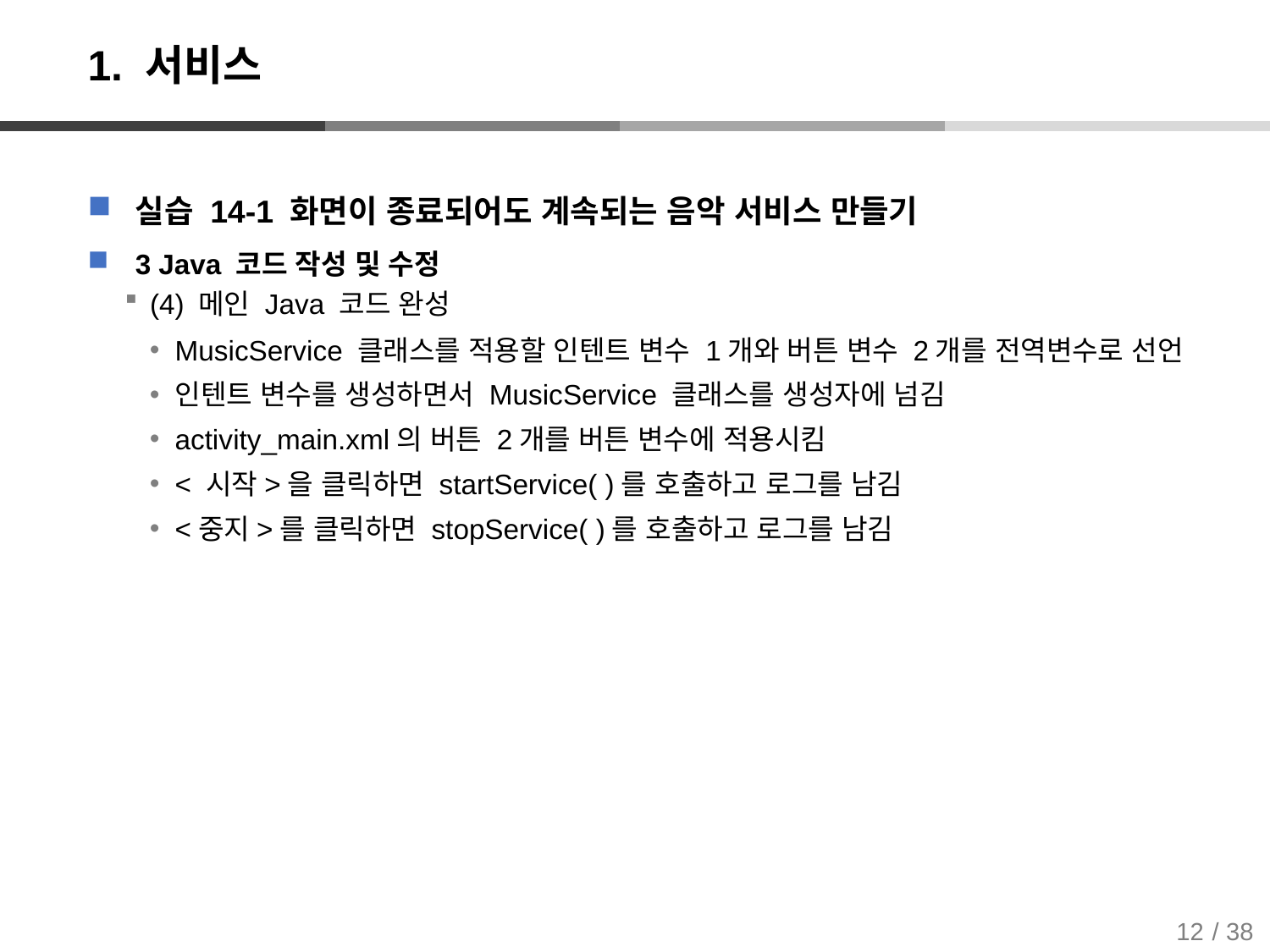

# 1. 서비스
실습 14-1 화면이 종료되어도 계속되는 음악 서비스 만들기
3 Java 코드 작성 및 수정
(4) 메인 Java 코드 완성
MusicService 클래스를 적용할 인텐트 변수 1개와 버튼 변수 2개를 전역변수로 선언
인텐트 변수를 생성하면서 MusicService 클래스를 생성자에 넘김
activity_main.xml의 버튼 2개를 버튼 변수에 적용시킴
< 시작>을 클릭하면 startService( )를 호출하고 로그를 남김
<중지>를 클릭하면 stopService( )를 호출하고 로그를 남김